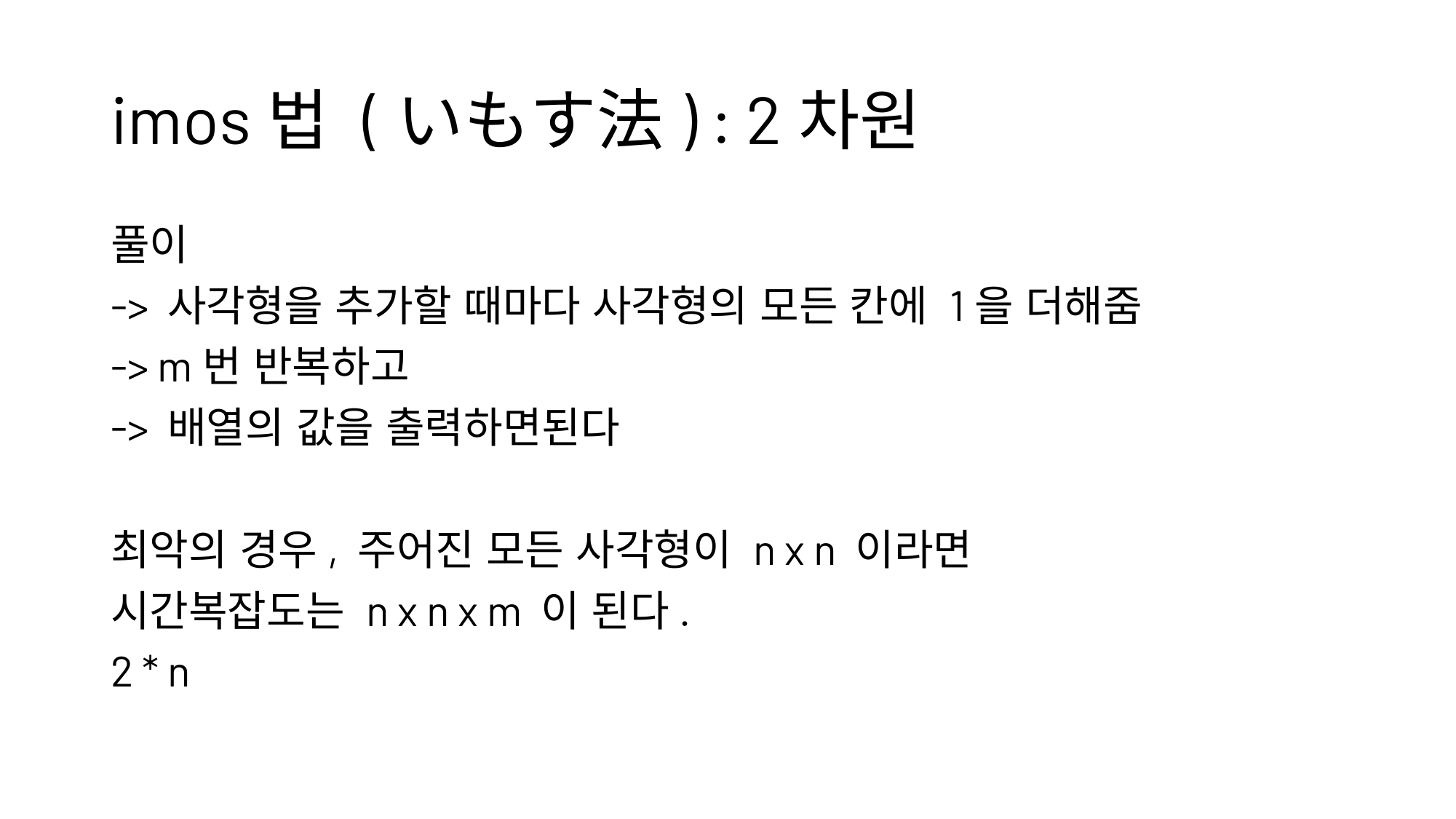

# imos법 (いもす法) : 2차원
풀이
-> 사각형을 추가할 때마다 사각형의 모든 칸에 1을 더해줌
-> m번 반복하고
-> 배열의 값을 출력하면된다

최악의 경우, 주어진 모든 사각형이 n x n 이라면
시간복잡도는 n x n x m 이 된다.
2 * n